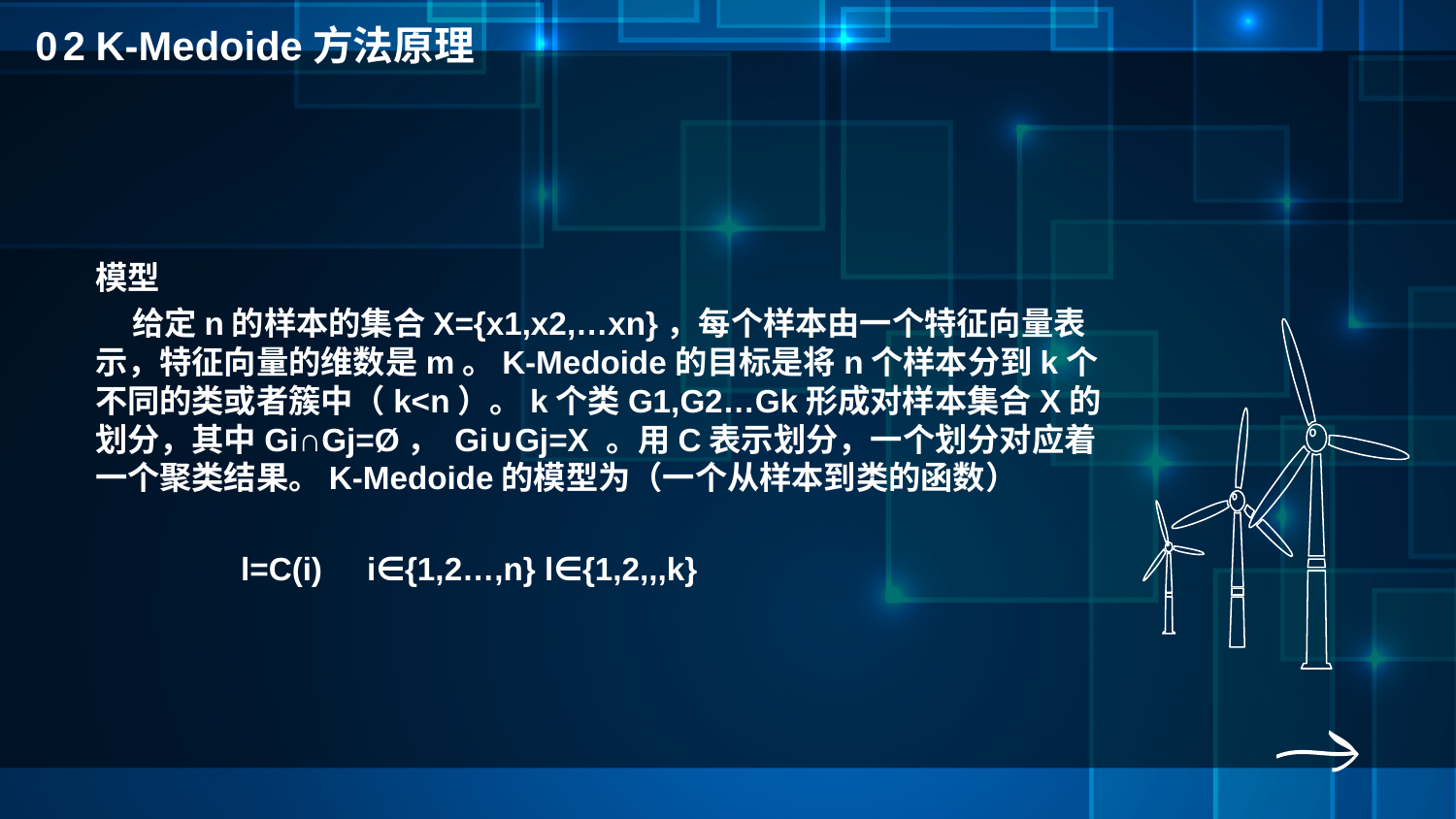

0 2  K-Medoide方法原理
模型
    给定n的样本的集合X={x1,x2,…xn}，每个样本由一个特征向量表示，特征向量的维数是m。K-Medoide的目标是将n个样本分到k个不同的类或者簇中（k<n）。k个类G1,G2…Gk形成对样本集合X的划分，其中Gi∩Gj=Ø， Gi∪Gj=X 。用C表示划分，一个划分对应着一个聚类结果。K-Medoide的模型为（一个从样本到类的函数）

	l=C(i)     i∈{1,2…,n} l∈{1,2,,,k}